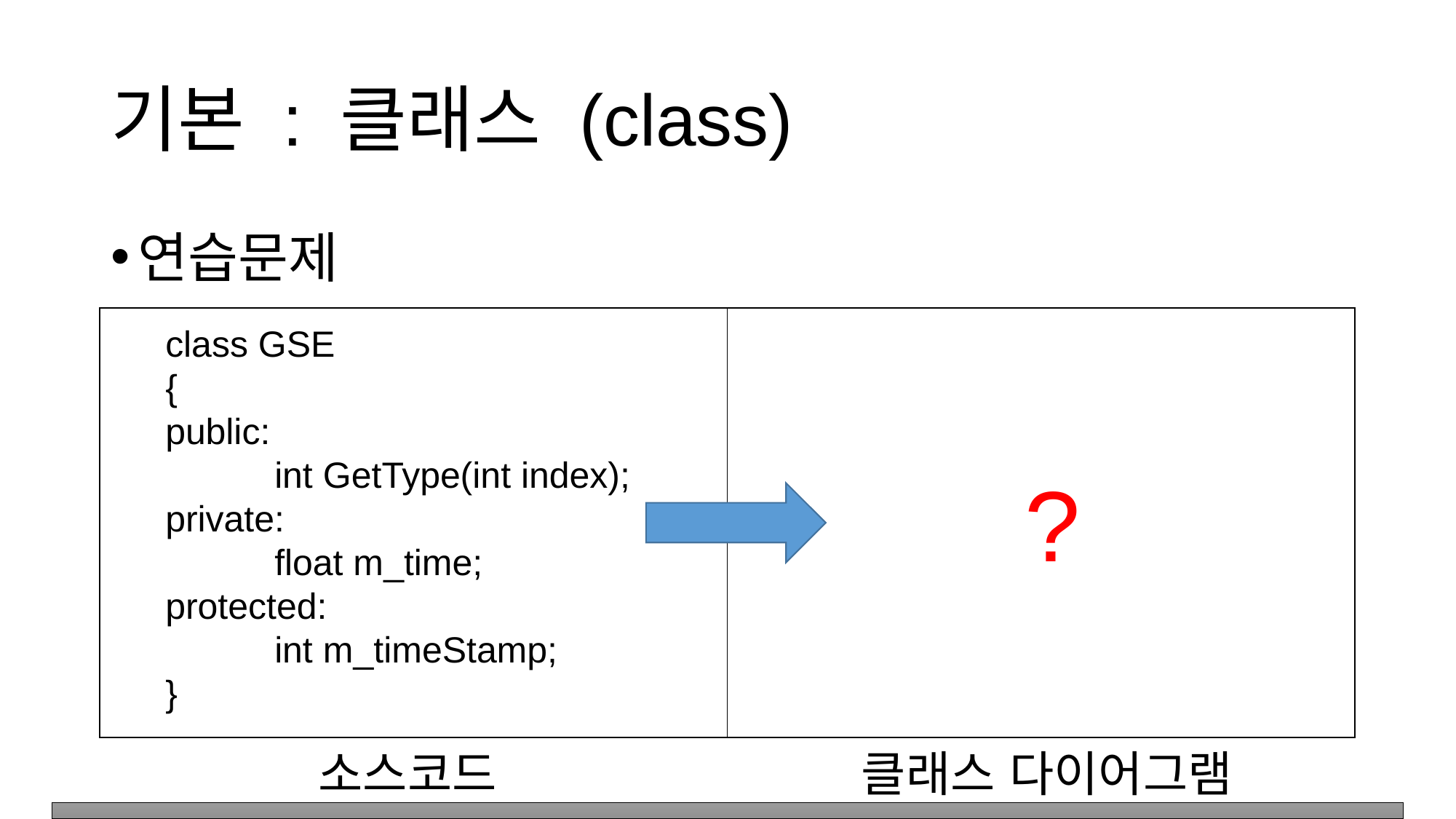

# 기본 : 클래스 (class)
연습문제

class GSE
{
public:
	int GetType(int index);
private:
	float m_time;
protected:
	int m_timeStamp;
}
?

클래스 다이어그램
소스코드